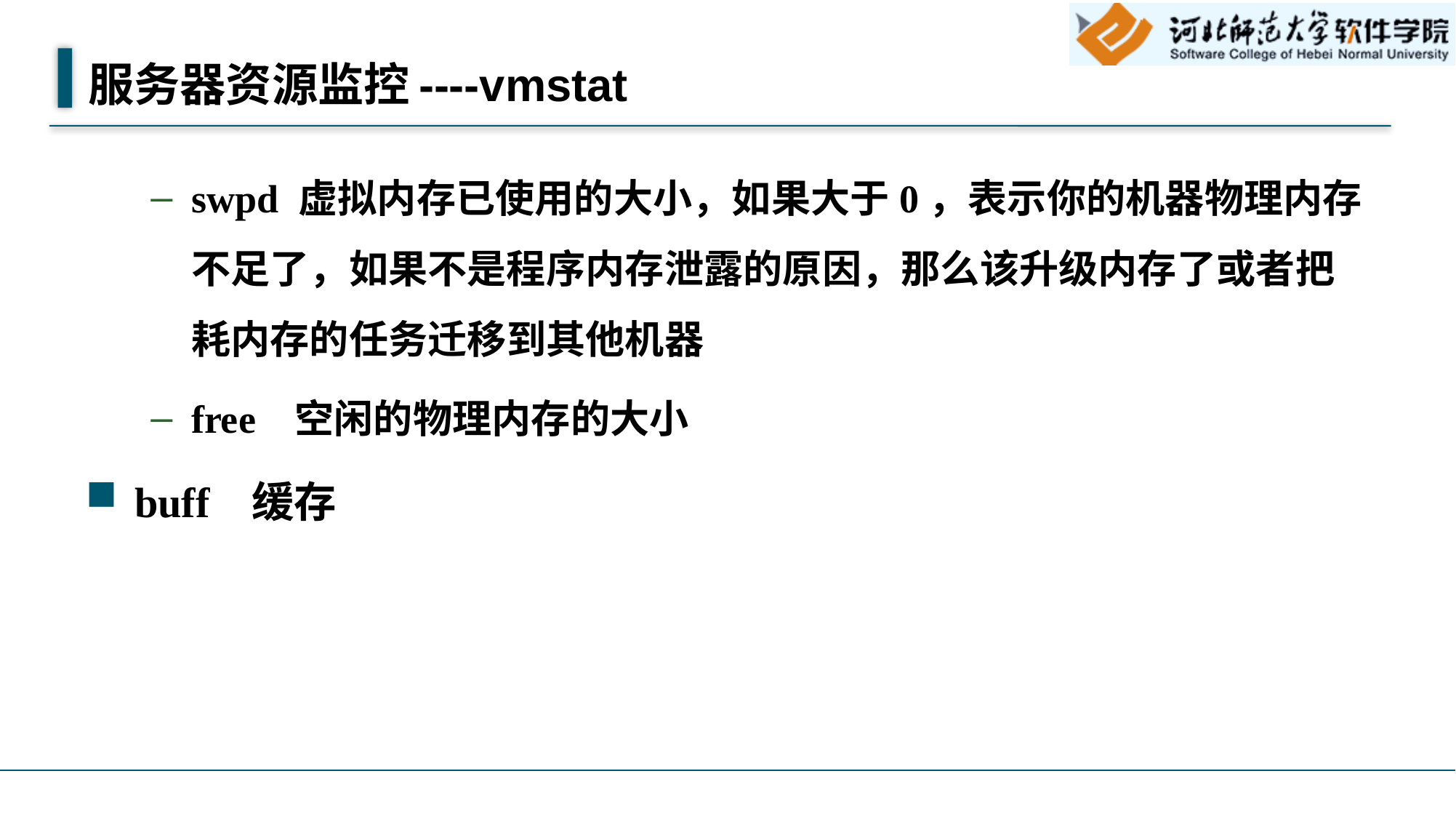

# 服务器资源监控----vmstat
swpd 虚拟内存已使用的大小，如果大于0，表示你的机器物理内存不足了，如果不是程序内存泄露的原因，那么该升级内存了或者把耗内存的任务迁移到其他机器
free   空闲的物理内存的大小
buff   缓存